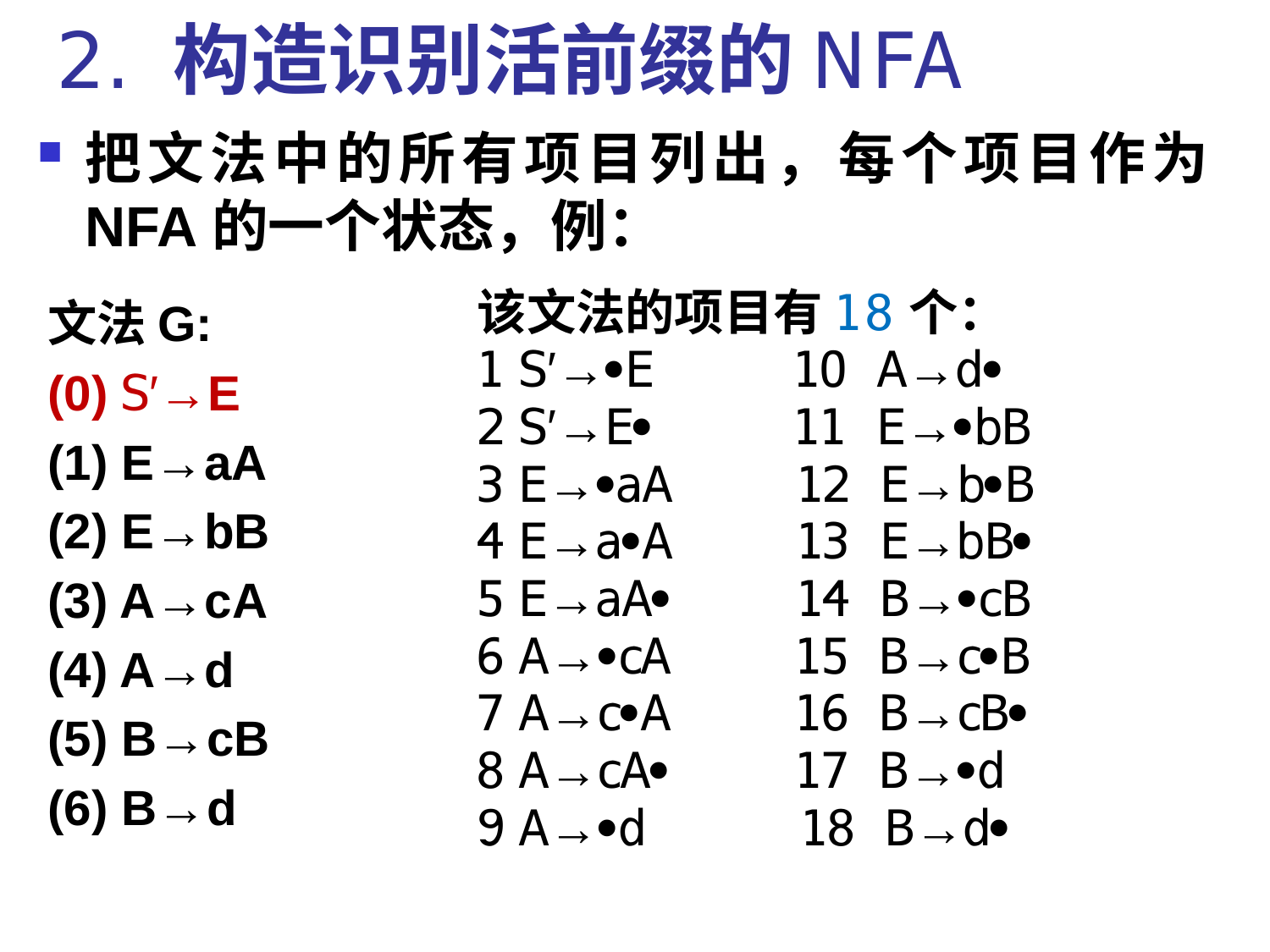

# 2. 构造识别活前缀的NFA
把文法中的所有项目列出，每个项目作为NFA的一个状态，例：

文法G:
(0) S′→E
(1) E→aA
(2) E→bB
(3) A→cA
(4) A→d
(5) B→cB
(6) B→d
该文法的项目有18个：
1 S′→•E         10  A→d•
2 S′→E•         11  E→•bB
3 E→•aA        12  E→b•B
4 E→a•A        13  E→bB•
5 E→aA•        14  B→•cB
6 A→•cA        15  B→c•B
7 A→c•A        16  B→cB•
8 A→cA•        17  B→•d
9 A→•d          18  B→d•